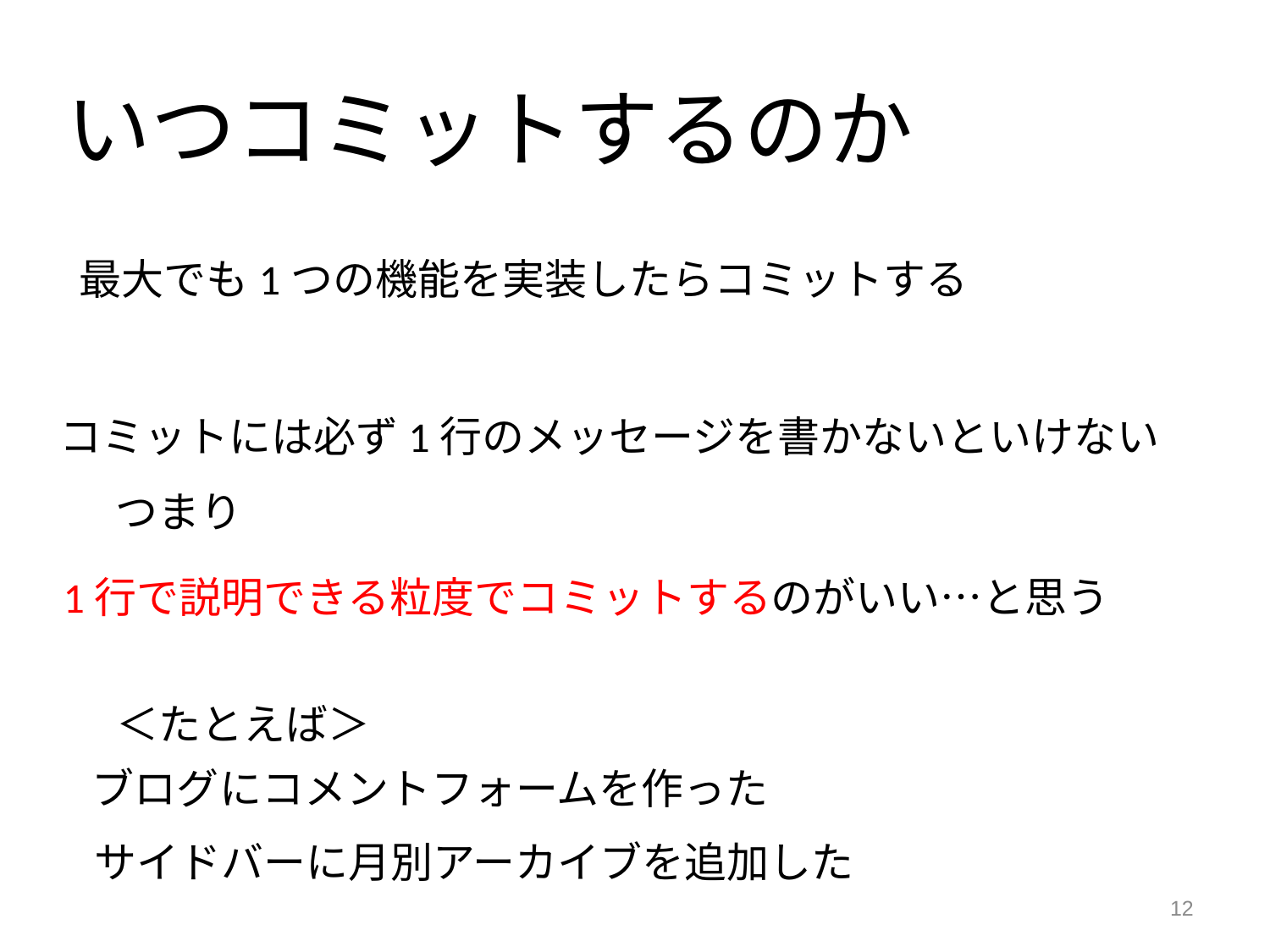

いつコミットするのか
最大でも1つの機能を実装したらコミットする
コミットには必ず1行のメッセージを書かないといけない
つまり
1行で説明できる粒度でコミットするのがいい…と思う
＜たとえば＞
ブログにコメントフォームを作った
サイドバーに月別アーカイブを追加した
12